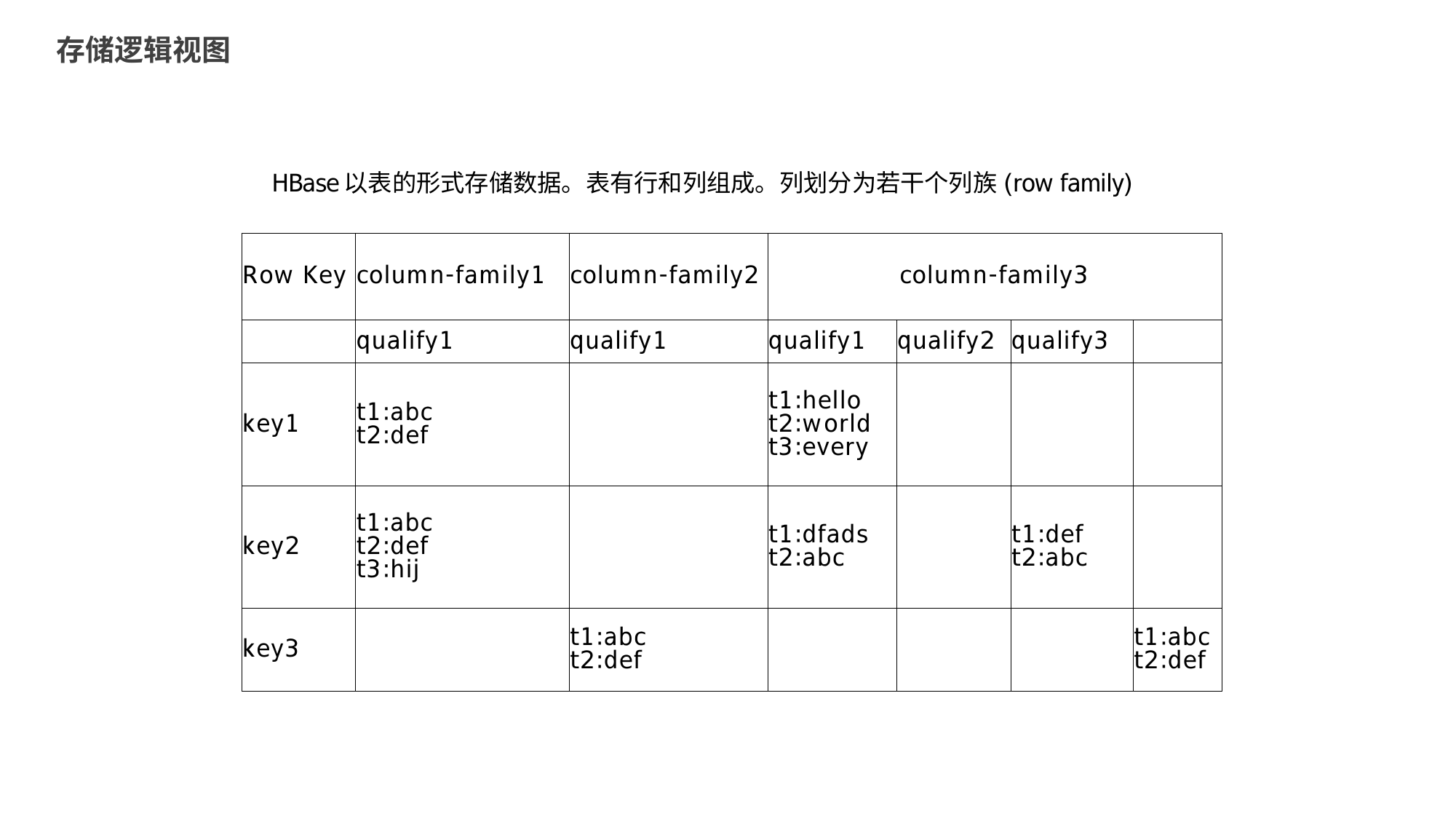

# 存储逻辑视图
| HBase以表的形式存储数据。表有行和列组成。列划分为若干个列族(row family) |  |  |  |  |  |  |
| --- | --- | --- | --- | --- | --- | --- |
| Row Key | column-family1 | column-family2 | column-family3 |  |  |  |
|  | qualify1 | qualify1 | qualify1 | qualify2 | qualify3 |  |
| key1 | t1:abc t2:def |  | t1:hello t2:world t3:every |  |  |  |
| key2 | t1:abc t2:def t3:hij |  | t1:dfads t2:abc |  | t1:def t2:abc |  |
| key3 |  | t1:abc t2:def |  |  |  | t1:abc t2:def |